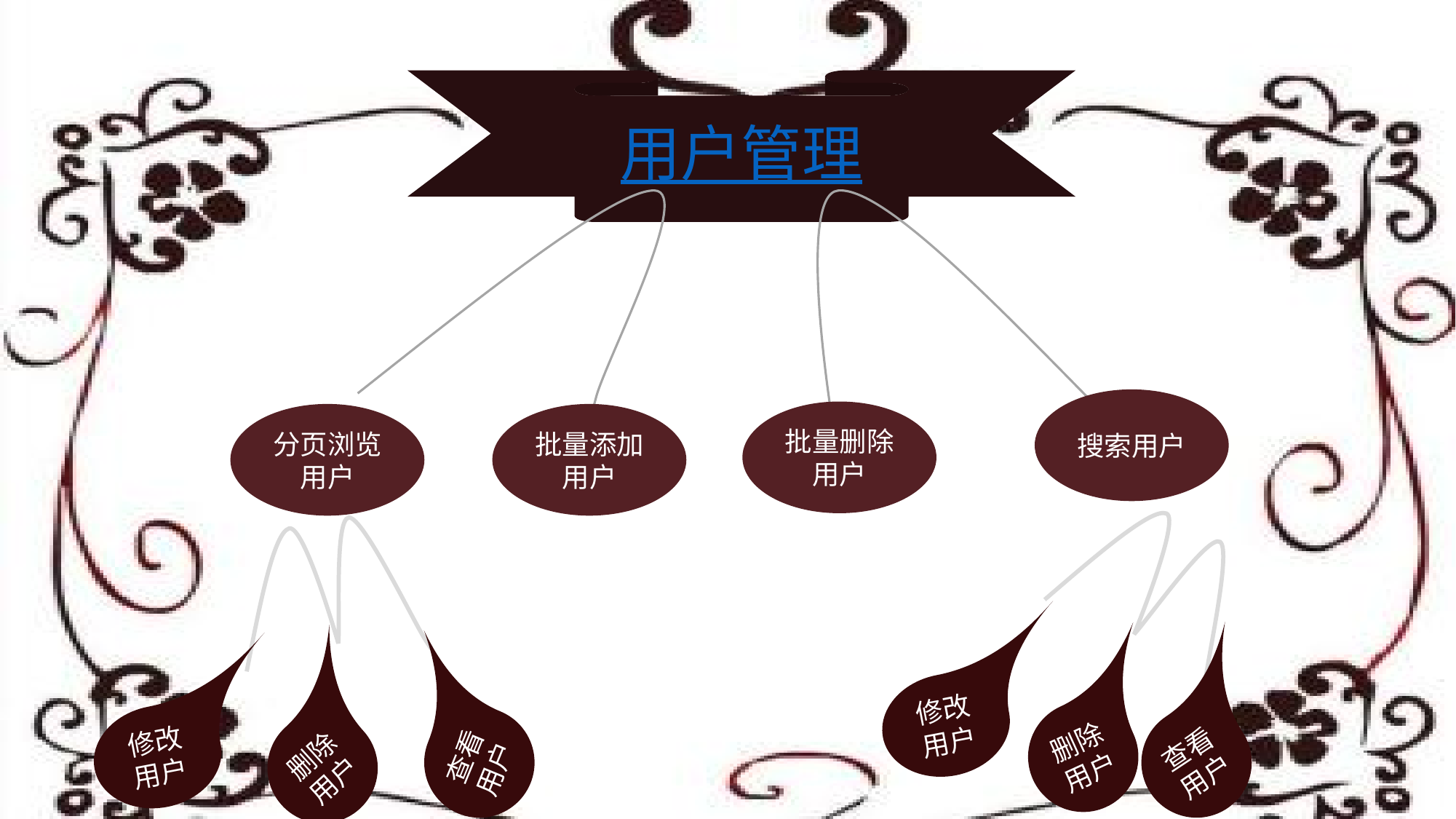

用户管理

搜索用户
批量删除用户
分页浏览用户
批量添加用户

修改用户
删除用户
修改用户
查看用户
查看用户
删除用户